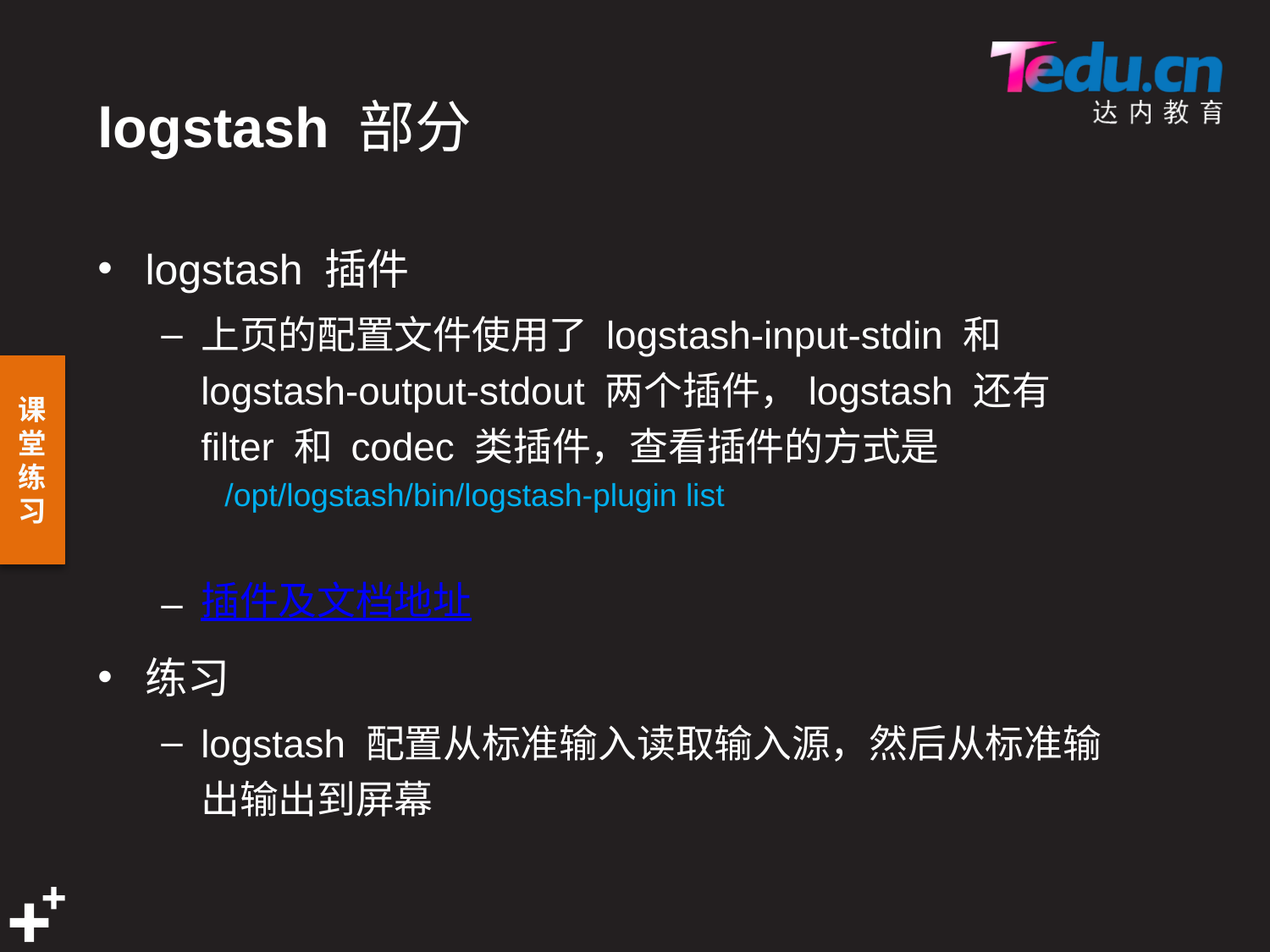

# logstash 部分
logstash 插件
上页的配置文件使用了 logstash-input-stdin 和 logstash-output-stdout 两个插件，logstash 还有 filter 和 codec 类插件，查看插件的方式是
/opt/logstash/bin/logstash-plugin list

插件及文档地址
练习
logstash 配置从标准输入读取输入源，然后从标准输出输出到屏幕